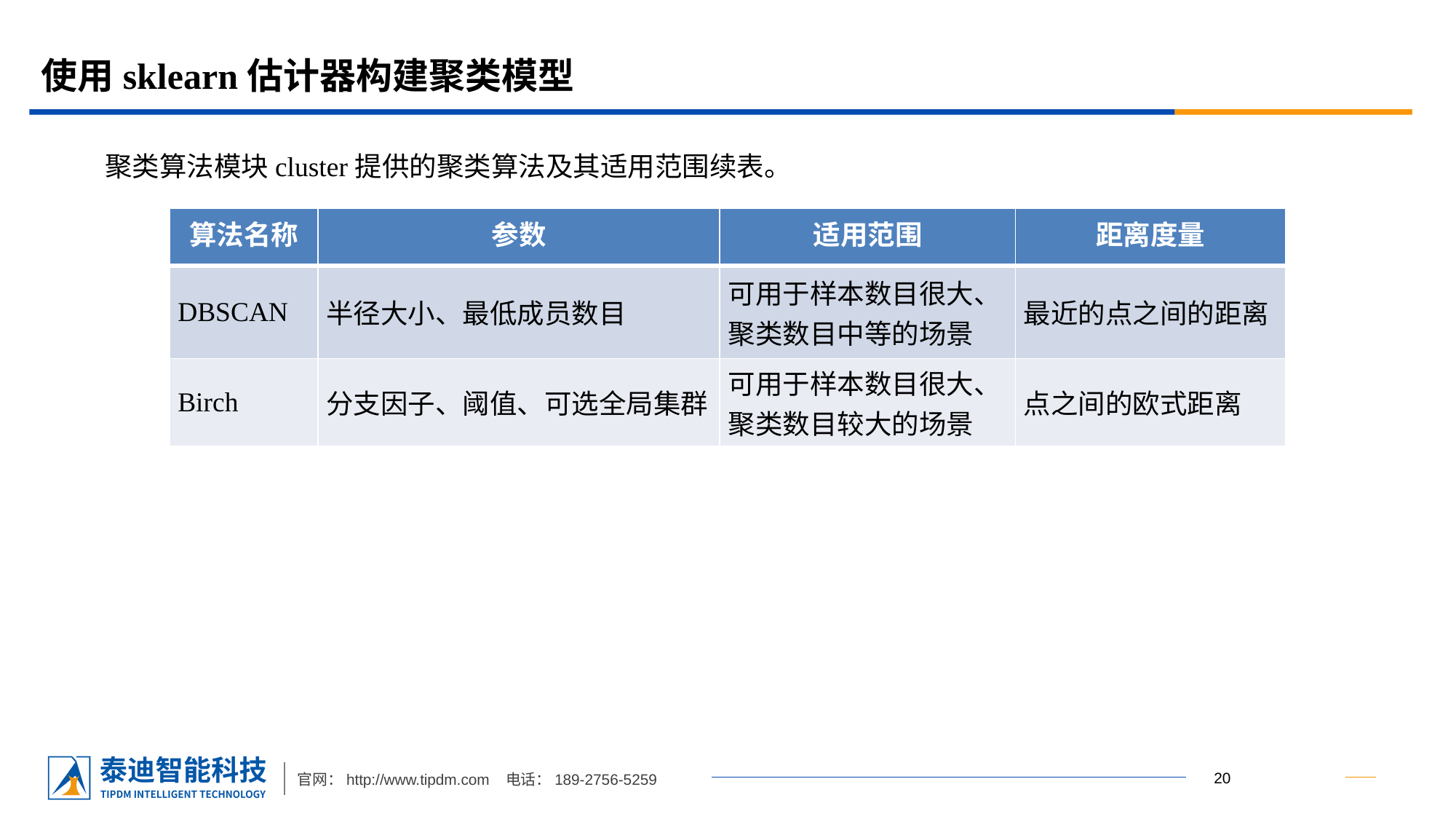

# 使用sklearn估计器构建聚类模型
聚类算法模块cluster提供的聚类算法及其适用范围续表。

| 算法名称 | 参数 | 适用范围 | 距离度量 |
| --- | --- | --- | --- |
| DBSCAN | 半径大小、最低成员数目 | 可用于样本数目很大、聚类数目中等的场景 | 最近的点之间的距离 |
| Birch | 分支因子、阈值、可选全局集群 | 可用于样本数目很大、聚类数目较大的场景 | 点之间的欧式距离 |